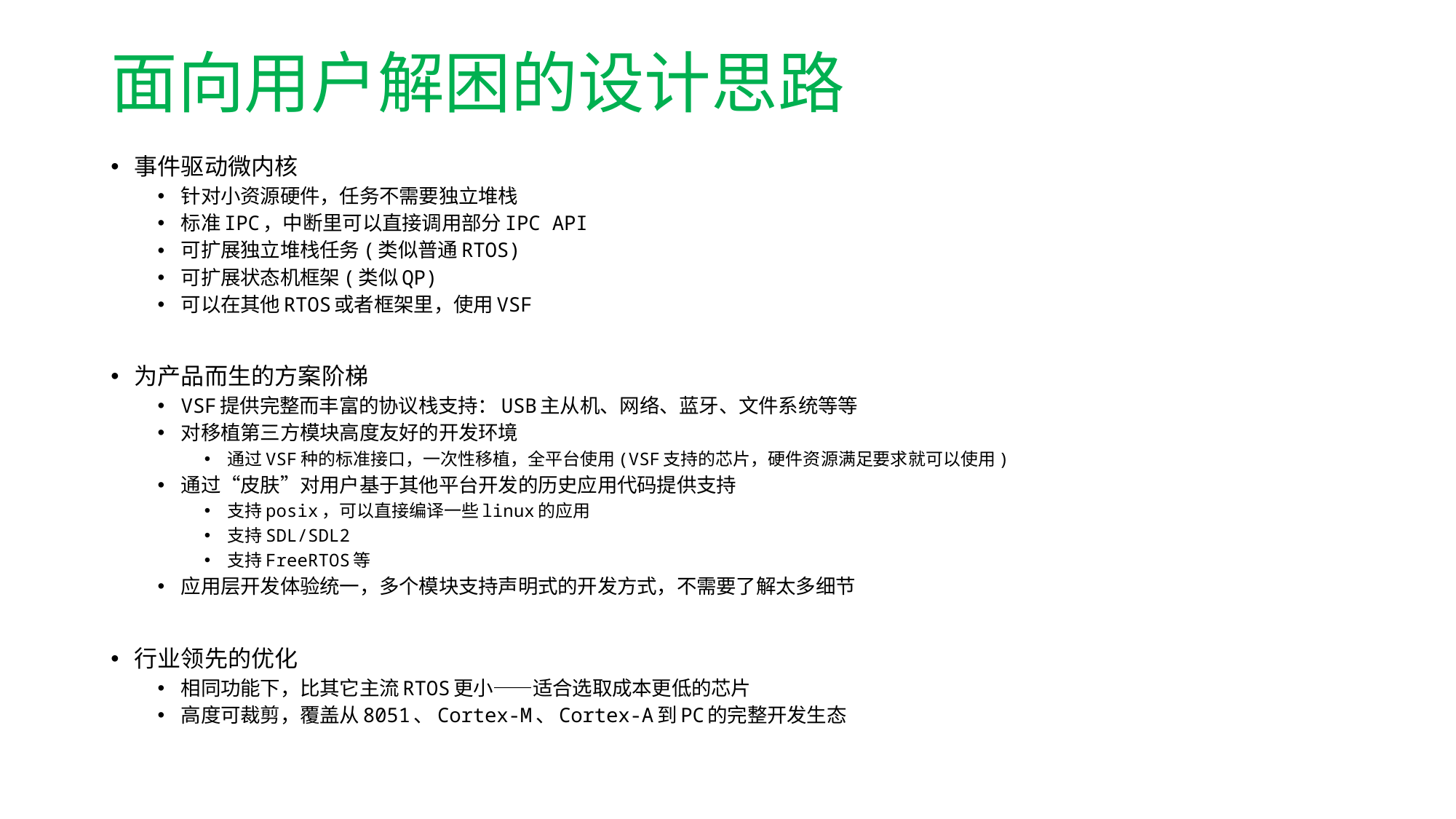

# 面向用户解困的设计思路
事件驱动微内核
针对小资源硬件，任务不需要独立堆栈
标准IPC，中断里可以直接调用部分IPC API
可扩展独立堆栈任务(类似普通RTOS)
可扩展状态机框架(类似QP)
可以在其他RTOS或者框架里，使用VSF

为产品而生的方案阶梯
VSF提供完整而丰富的协议栈支持：USB主从机、网络、蓝牙、文件系统等等
对移植第三方模块高度友好的开发环境
通过VSF种的标准接口，一次性移植，全平台使用(VSF支持的芯片，硬件资源满足要求就可以使用)
通过“皮肤”对用户基于其他平台开发的历史应用代码提供支持
支持posix，可以直接编译一些linux的应用
支持SDL/SDL2
支持FreeRTOS等
应用层开发体验统一，多个模块支持声明式的开发方式，不需要了解太多细节

行业领先的优化
相同功能下，比其它主流RTOS更小——适合选取成本更低的芯片
高度可裁剪，覆盖从8051、Cortex-M、Cortex-A到PC的完整开发生态